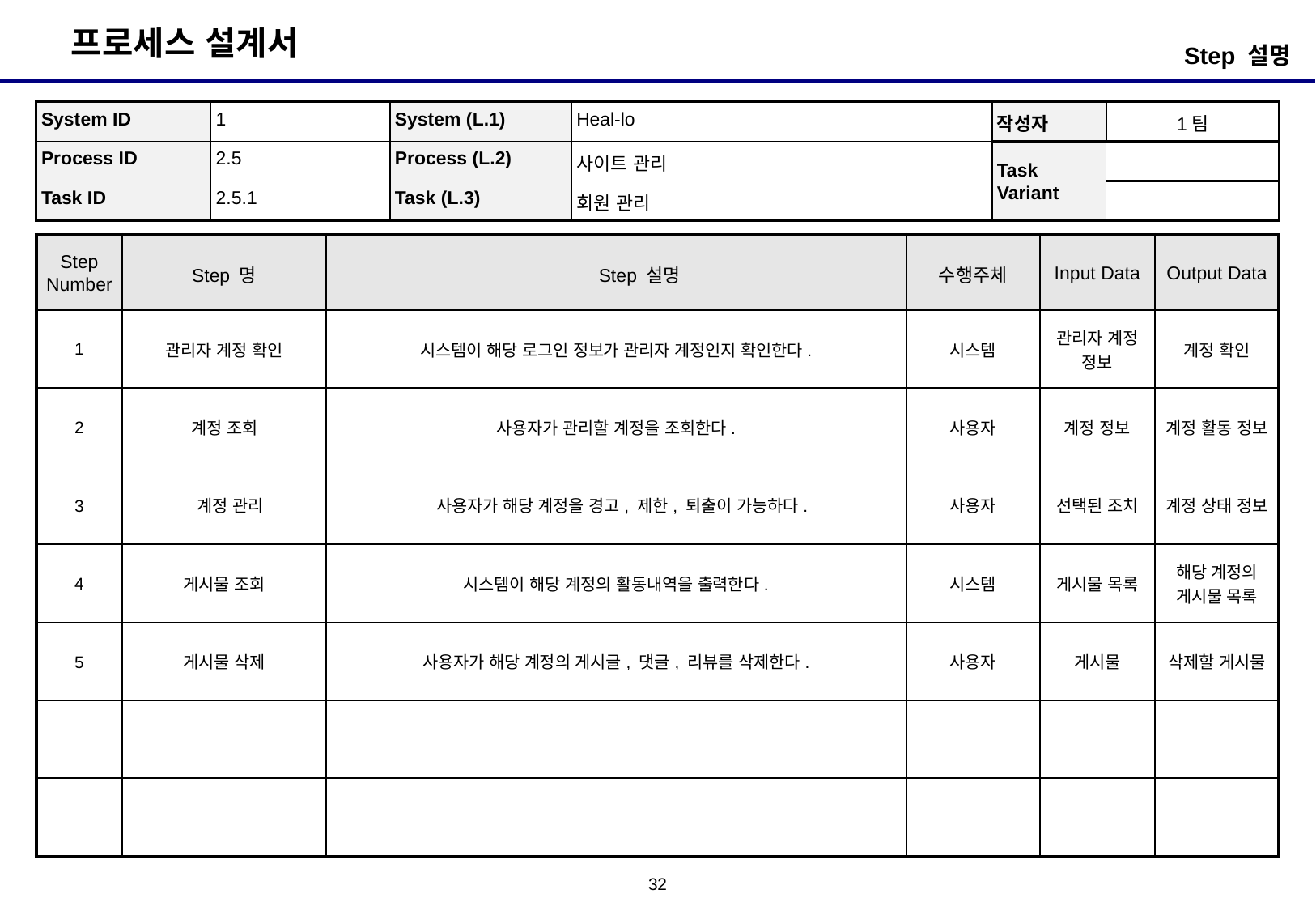

Step 설명
| System ID | 1 | System (L.1) | Heal-lo | 작성자 | 1팀 |
| --- | --- | --- | --- | --- | --- |
| Process ID | 2.5 | Process (L.2) | 사이트 관리 | Task Variant |  |
| Task ID | 2.5.1 | Task (L.3) | 회원 관리 |  |  |
| Step Number | Step 명 | Step 설명 | 수행주체 | Input Data | Output Data |
| --- | --- | --- | --- | --- | --- |
| 1 | 관리자 계정 확인 | 시스템이 해당 로그인 정보가 관리자 계정인지 확인한다. | 시스템 | 관리자 계정 정보 | 계정 확인 |
| 2 | 계정 조회 | 사용자가 관리할 계정을 조회한다. | 사용자 | 계정 정보 | 계정 활동 정보 |
| 3 | 계정 관리 | 사용자가 해당 계정을 경고, 제한, 퇴출이 가능하다. | 사용자 | 선택된 조치 | 계정 상태 정보 |
| 4 | 게시물 조회 | 시스템이 해당 계정의 활동내역을 출력한다. | 시스템 | 게시물 목록 | 해당 계정의 게시물 목록 |
| 5 | 게시물 삭제 | 사용자가 해당 계정의 게시글, 댓글, 리뷰를 삭제한다. | 사용자 | 게시물 | 삭제할 게시물 |
|  |  |  |  |  |  |
|  |  |  |  |  |  |